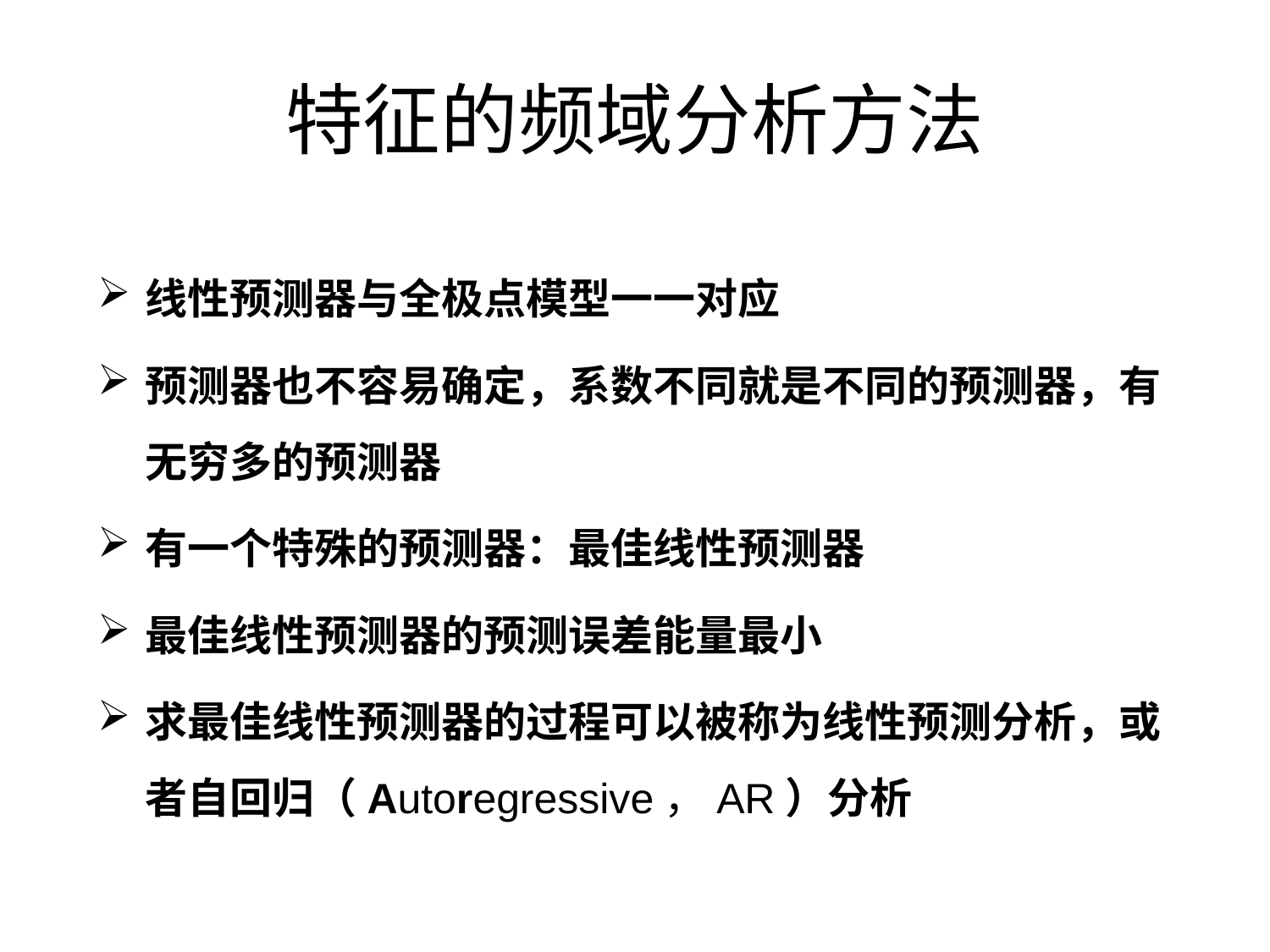

# 特征的频域分析方法
线性预测器与全极点模型一一对应
预测器也不容易确定，系数不同就是不同的预测器，有无穷多的预测器
有一个特殊的预测器：最佳线性预测器
最佳线性预测器的预测误差能量最小
求最佳线性预测器的过程可以被称为线性预测分析，或者自回归（Autoregressive，AR）分析

它的逆滤波器形式：